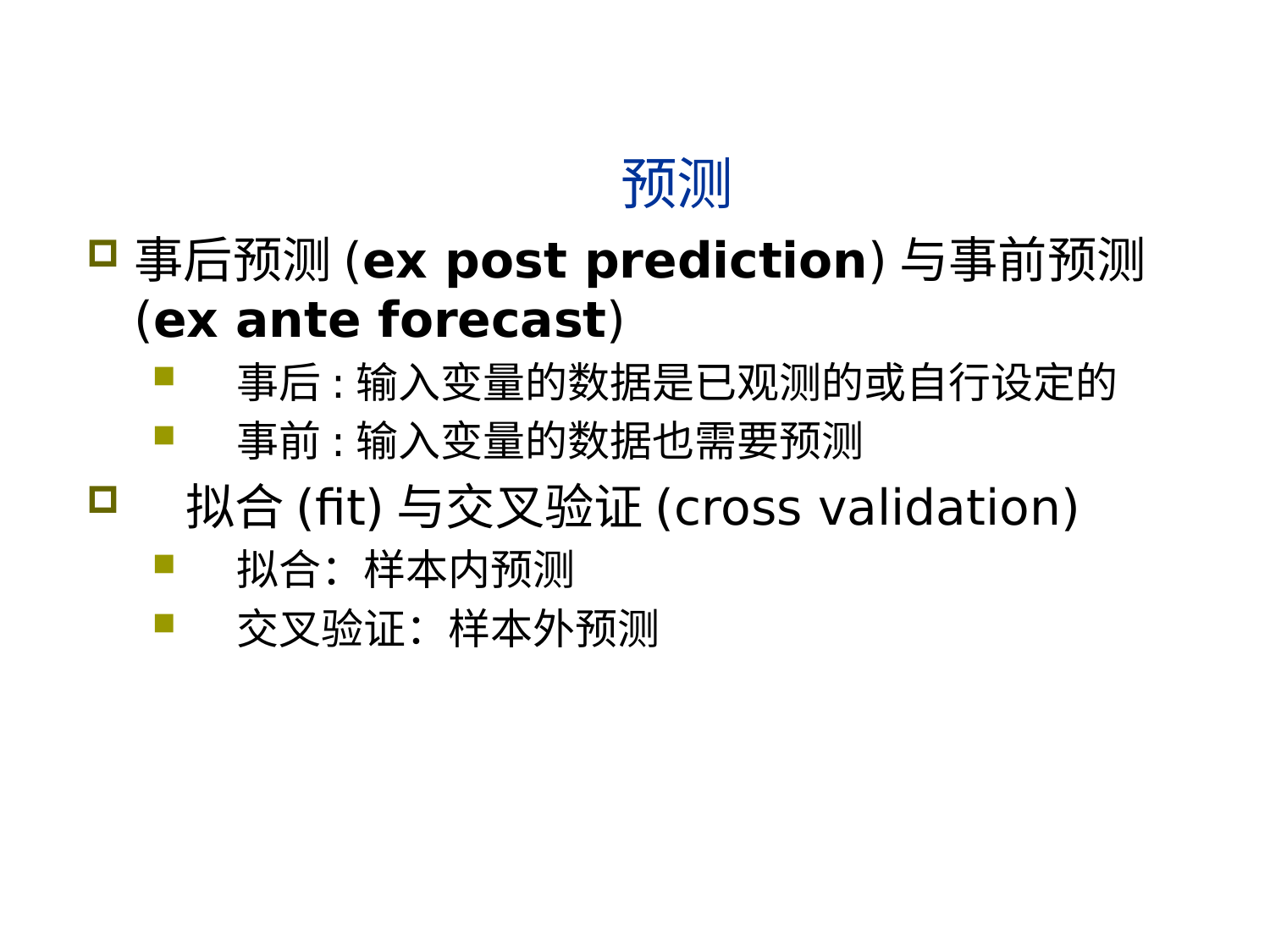

# 预测
事后预测(ex post prediction)与事前预测(ex ante forecast)
事后:输入变量的数据是已观测的或自行设定的
事前:输入变量的数据也需要预测
拟合(fit)与交叉验证(cross validation)
拟合：样本内预测
交叉验证：样本外预测